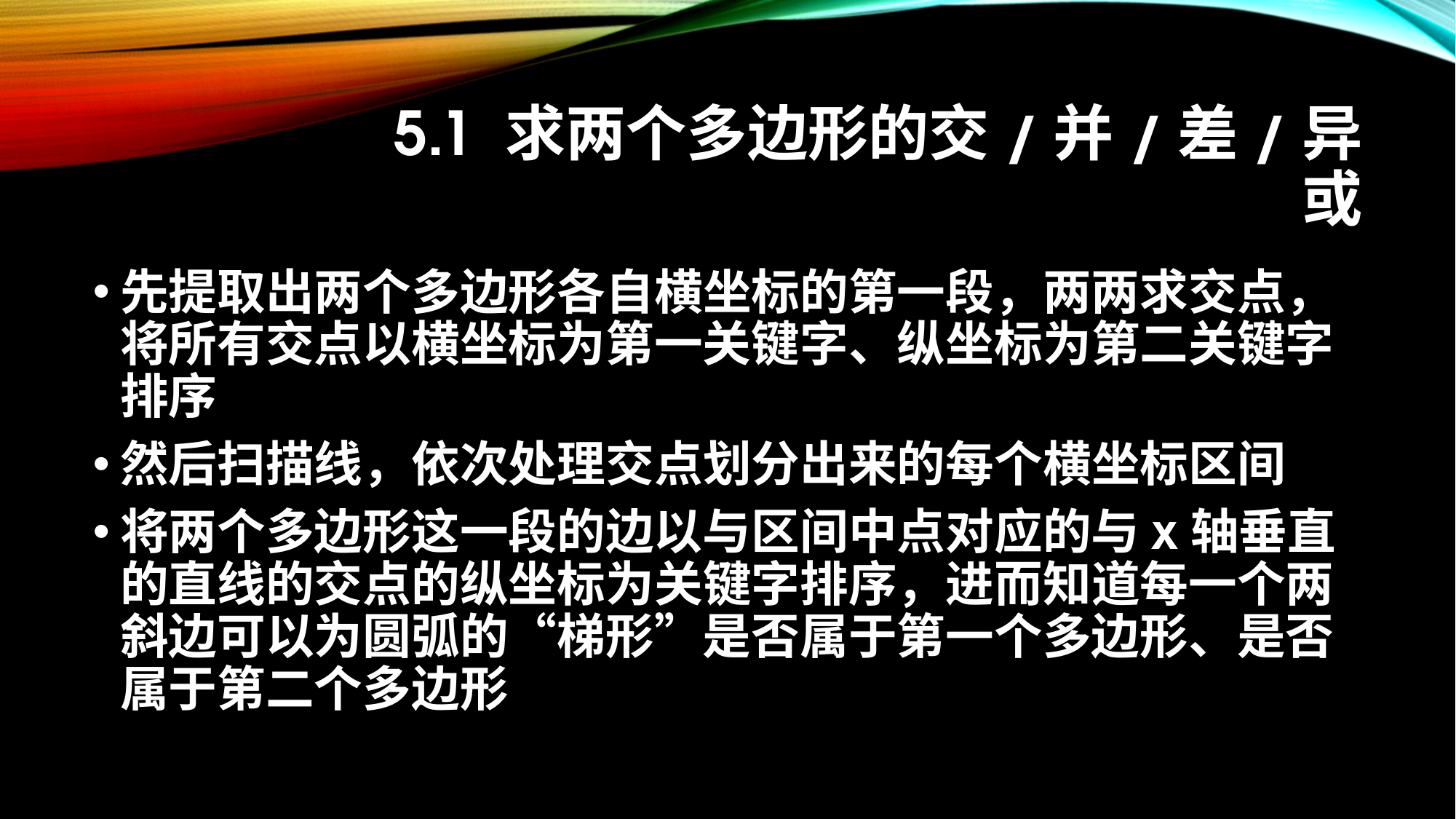

# 5.1 求两个多边形的交/并/差/异或
先提取出两个多边形各自横坐标的第一段，两两求交点，将所有交点以横坐标为第一关键字、纵坐标为第二关键字排序
然后扫描线，依次处理交点划分出来的每个横坐标区间
将两个多边形这一段的边以与区间中点对应的与x轴垂直的直线的交点的纵坐标为关键字排序，进而知道每一个两斜边可以为圆弧的“梯形”是否属于第一个多边形、是否属于第二个多边形